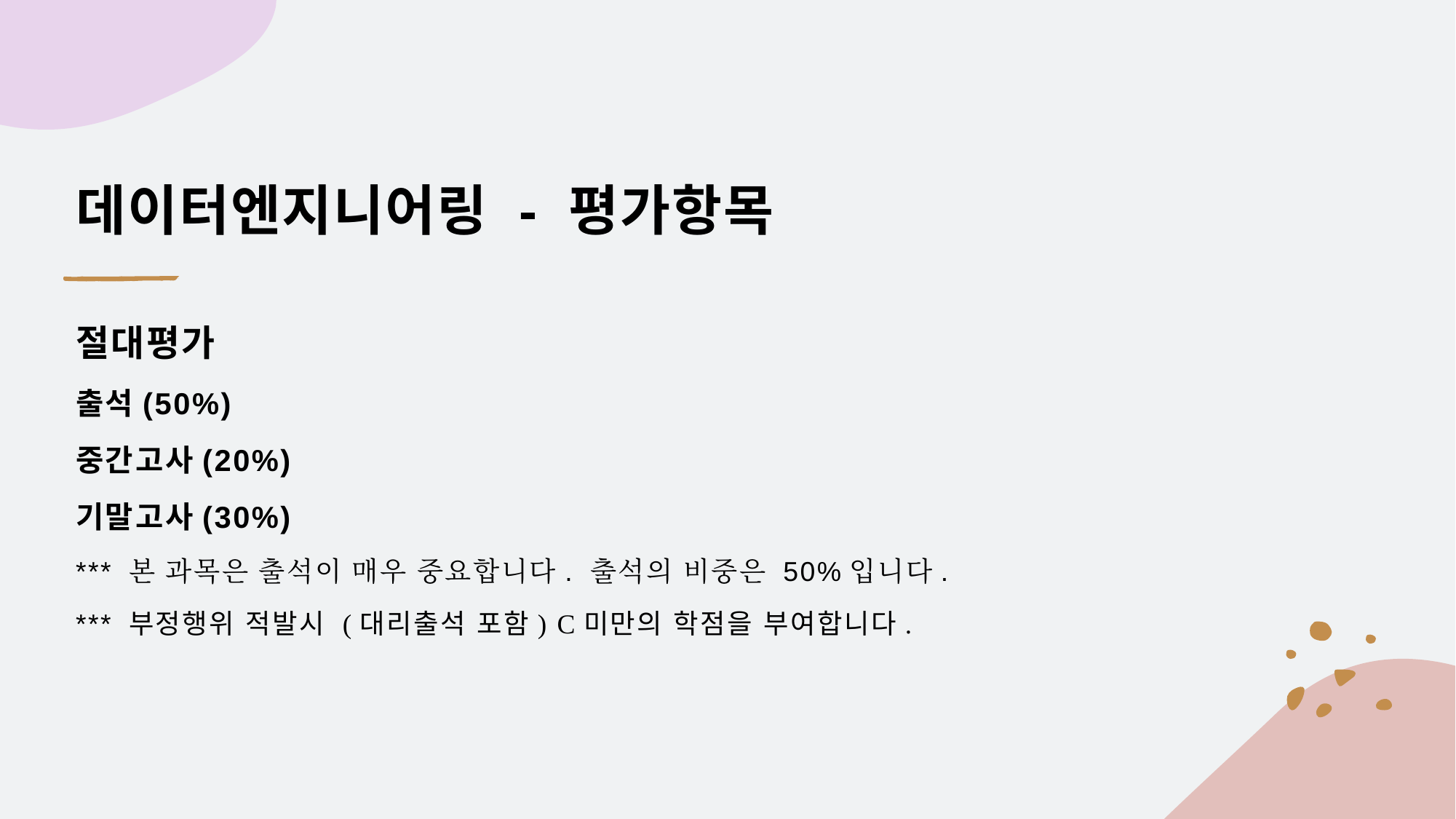

# 데이터엔지니어링 - 평가항목
절대평가
출석(50%)
중간고사(20%)
기말고사(30%)
*** 본 과목은 출석이 매우 중요합니다. 출석의 비중은 50%입니다.
*** 부정행위 적발시 (대리출석 포함) C미만의 학점을 부여합니다.